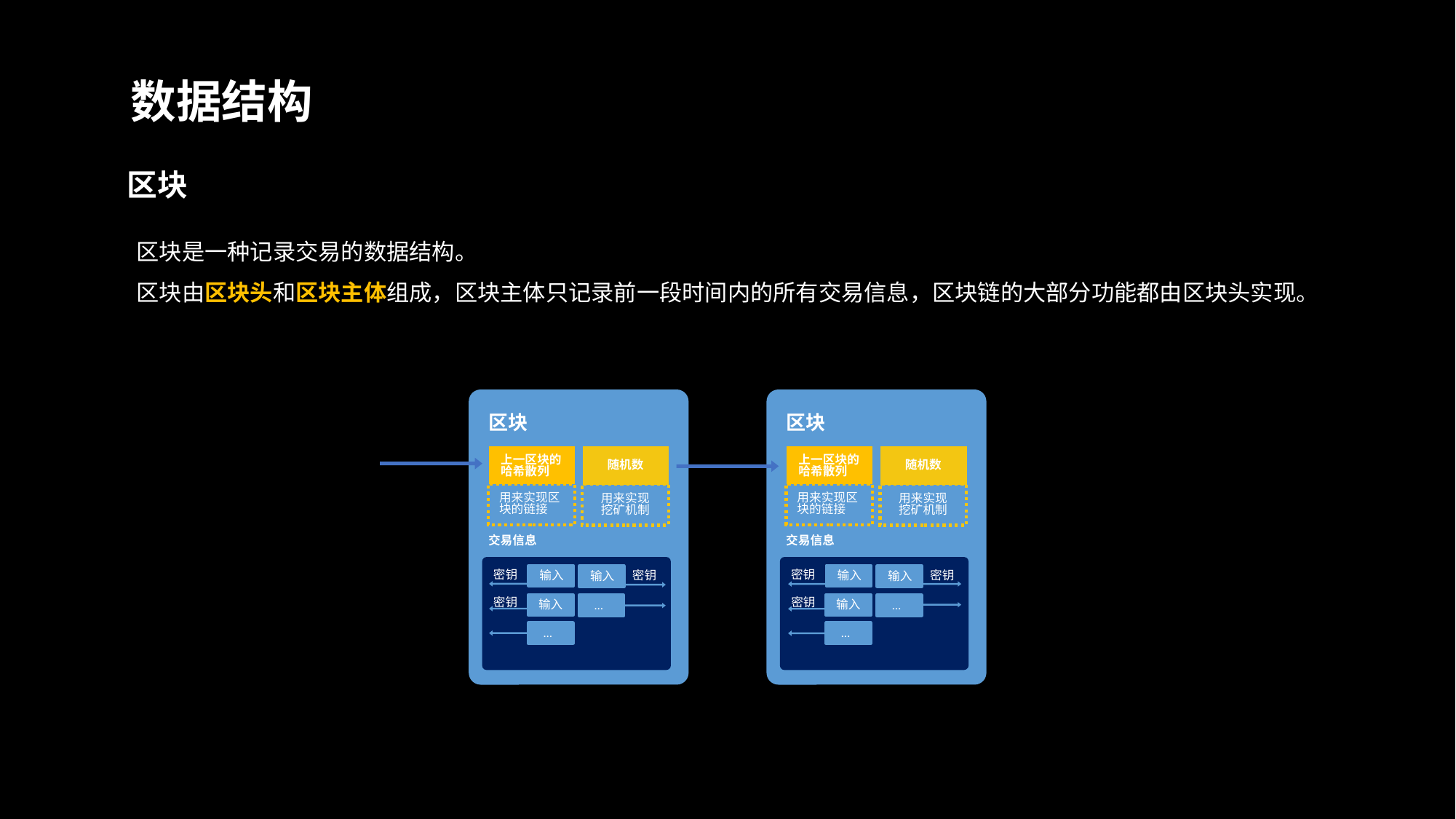

数据结构
区块
区块是一种记录交易的数据结构。
区块由区块头和区块主体组成，区块主体只记录前一段时间内的所有交易信息，区块链的大部分功能都由区块头实现。

区块
区块

上一区块的
哈希散列
上一区块的
哈希散列
随机数
随机数

用来实现区
块的链接
用来实现区
块的链接
用来实现
挖矿机制
用来实现
挖矿机制
交易信息
交易信息

密钥
密钥
输入
密钥
输入
密钥

输入
输入

密钥
密钥
输入
输入

…
…

…
…